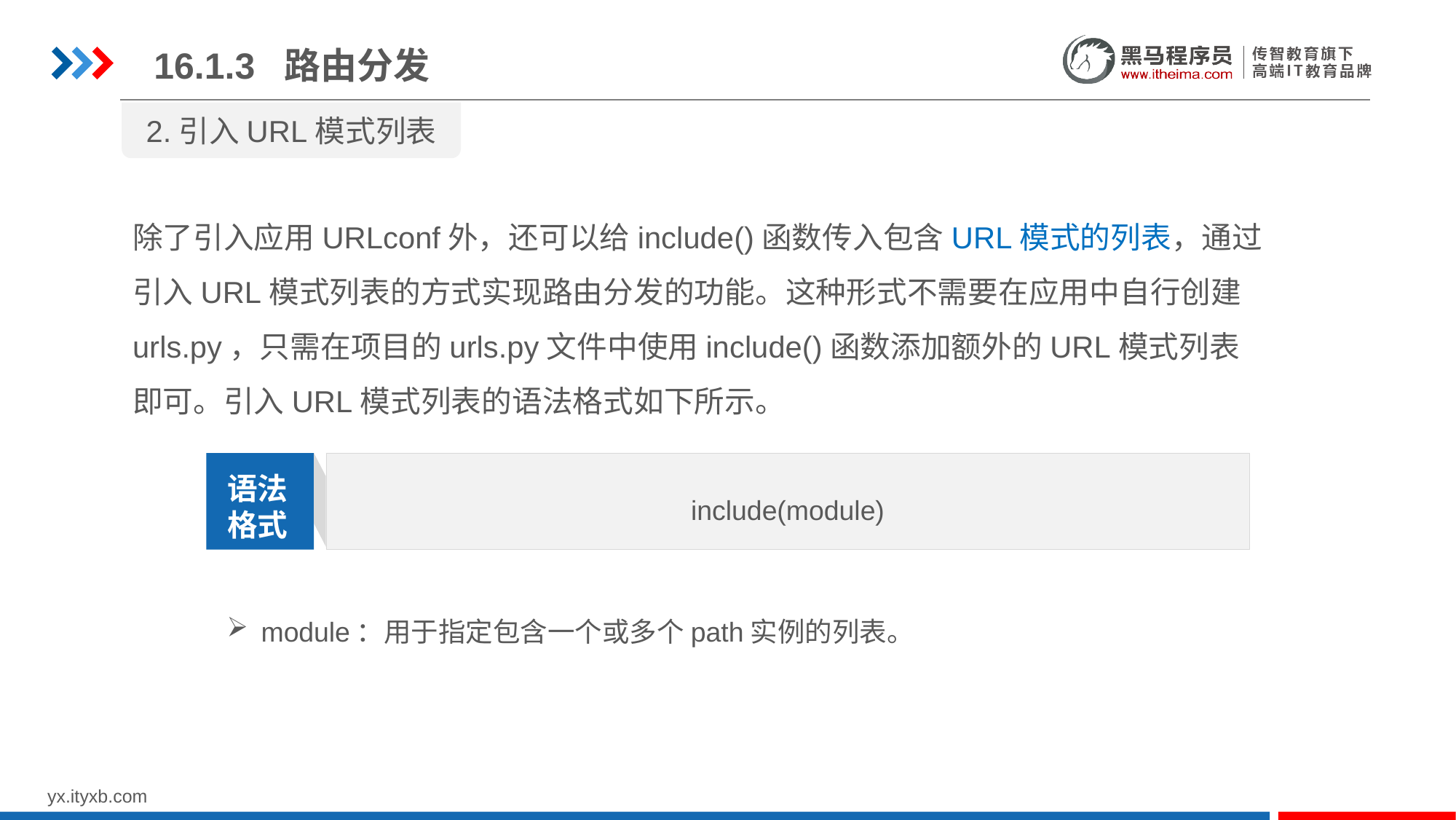

16.1.3  路由分发

2.引入URL模式列表
除了引入应用URLconf外，还可以给include()函数传入包含URL模式的列表，通过引入URL模式列表的方式实现路由分发的功能。这种形式不需要在应用中自行创建urls.py，只需在项目的urls.py文件中使用include()函数添加额外的URL模式列表即可。引入URL模式列表的语法格式如下所示。

include(module)

语法
格式
module：用于指定包含一个或多个path实例的列表。